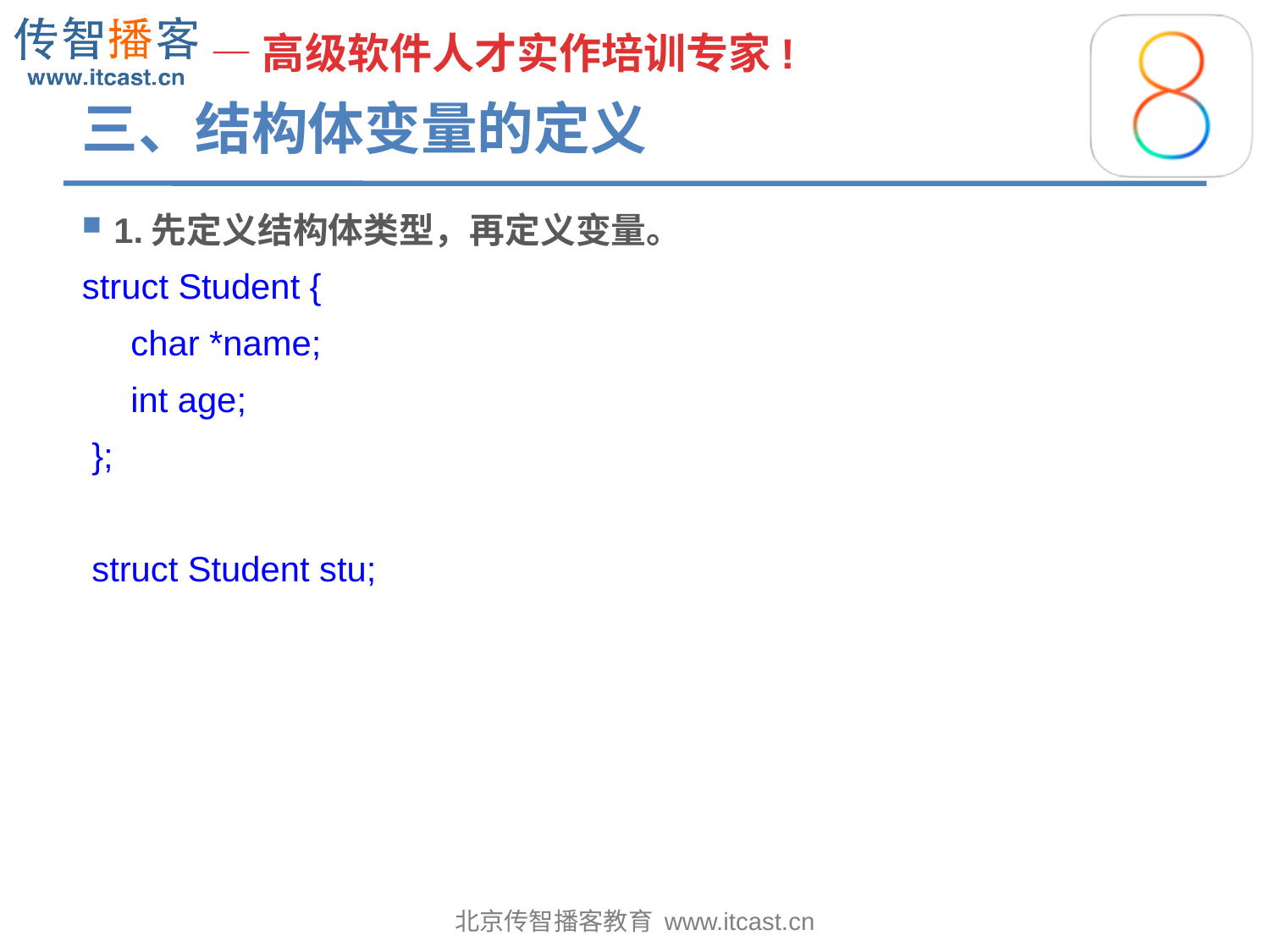

# 三、结构体变量的定义
1.先定义结构体类型，再定义变量。
struct Student {
     char *name;
     int age;
 };

 struct Student stu;